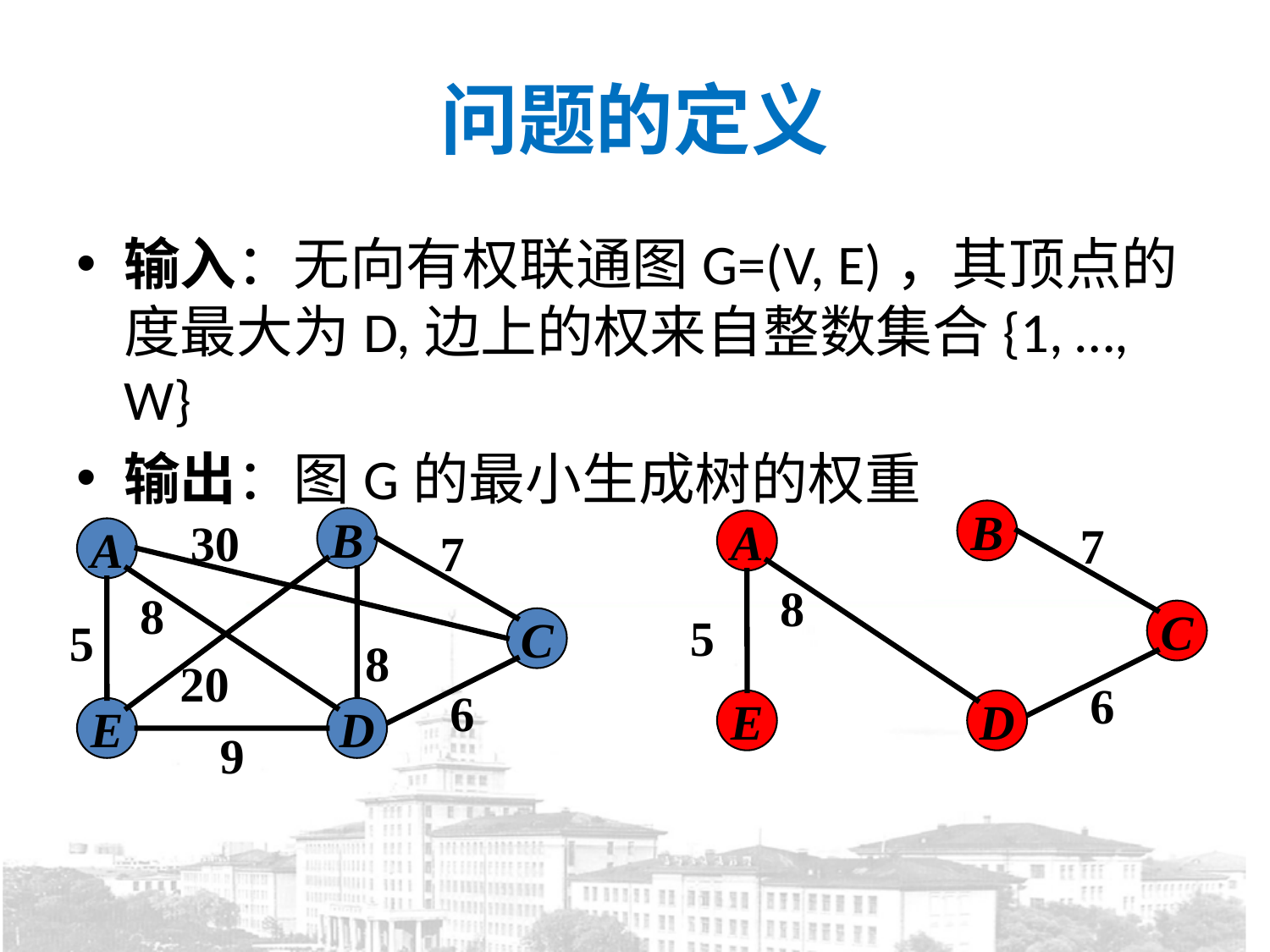

# 问题的定义
输入：无向有权联通图G=(V, E)，其顶点的度最大为D,边上的权来自整数集合{1, …, W}
输出：图G的最小生成树的权重
B
7
A

8
5
C

6
E
D
30
B
7
A

8
5
C
8
20

6
E
D
9